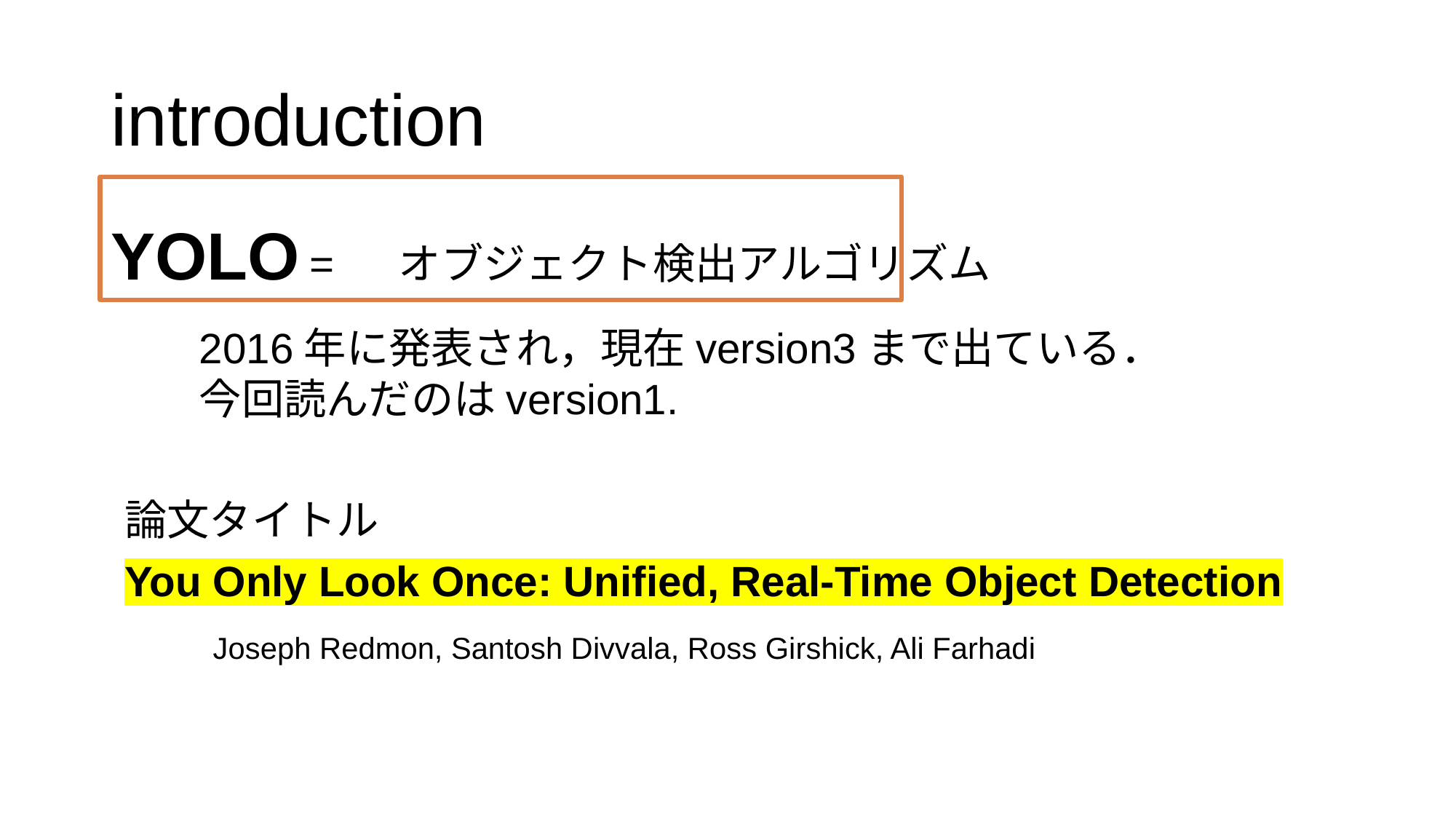

# introduction

YOLO
= 　オブジェクト検出アルゴリズム
2016年に発表され，現在version3まで出ている．
今回読んだのはversion1.
論文タイトル
You Only Look Once: Unified, Real-Time Object Detection

Joseph Redmon, Santosh Divvala, Ross Girshick, Ali Farhadi